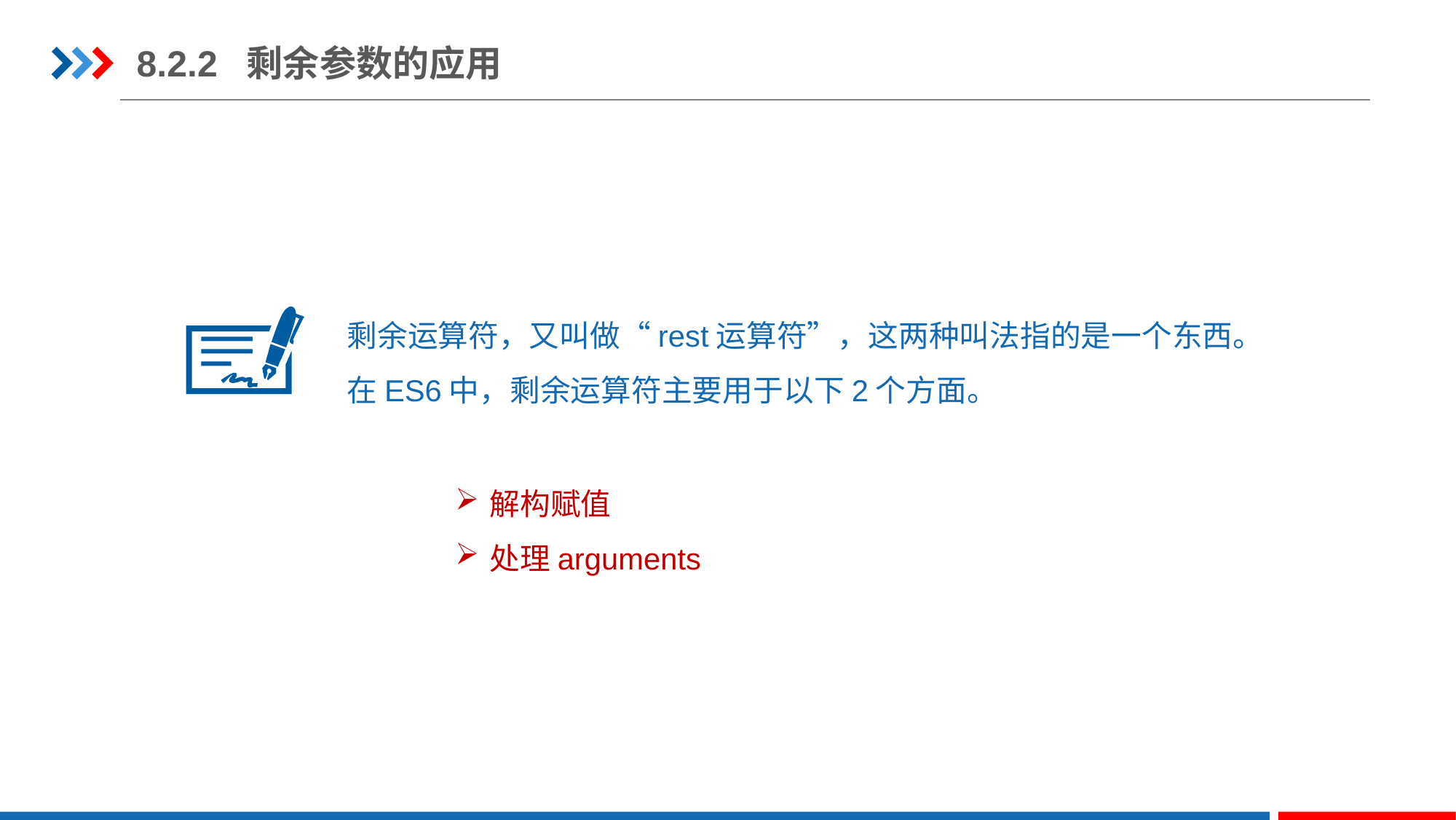

8.2.2  剩余参数的应用
剩余运算符，又叫做“rest运算符”，这两种叫法指的是一个东西。在ES6中，剩余运算符主要用于以下2个方面。

解构赋值
处理arguments